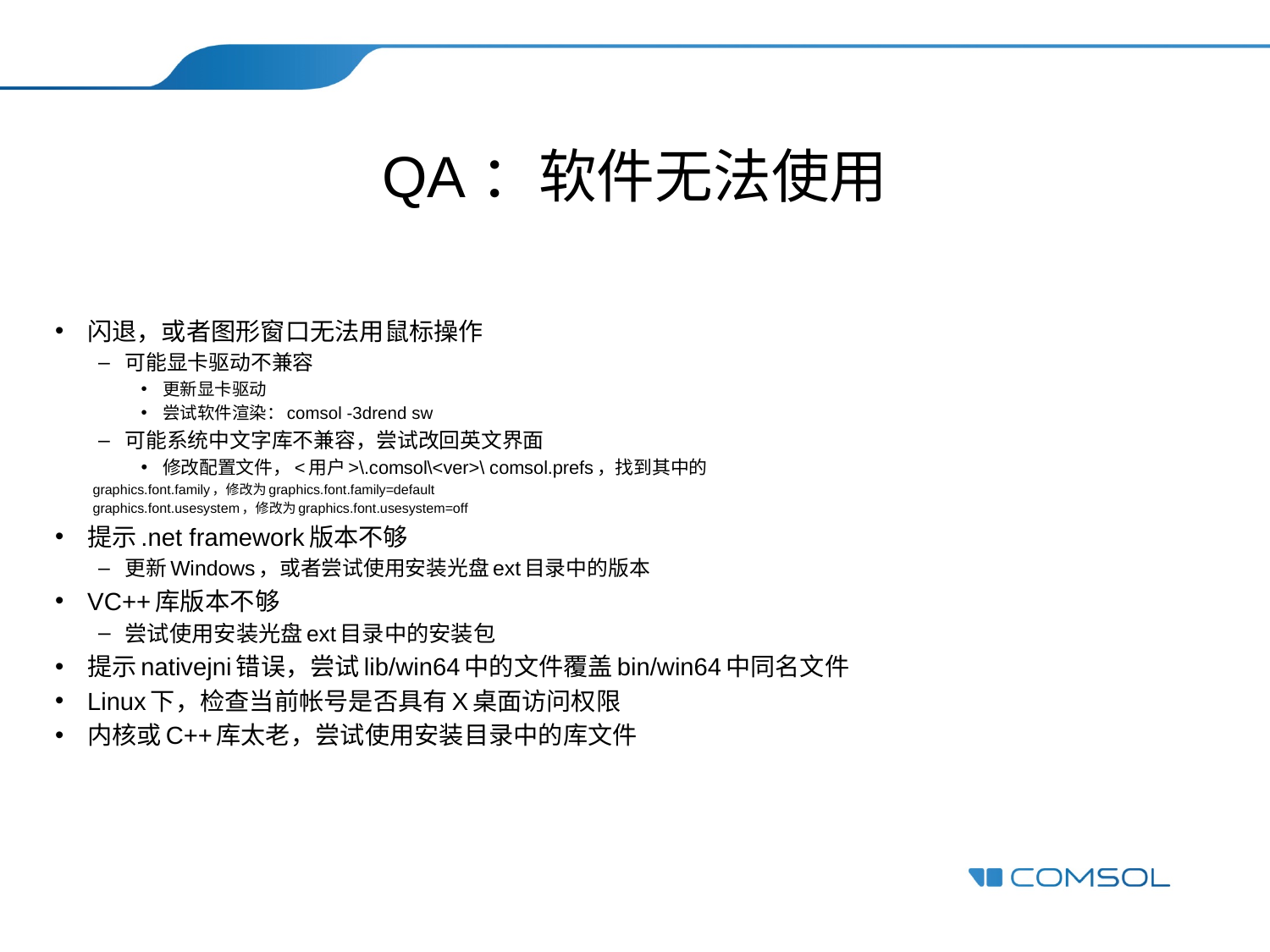

# QA：软件无法使用
闪退，或者图形窗口无法用鼠标操作
可能显卡驱动不兼容
更新显卡驱动
尝试软件渲染：comsol -3drend sw
可能系统中文字库不兼容，尝试改回英文界面
修改配置文件，<用户>\.comsol\<ver>\ comsol.prefs，找到其中的
graphics.font.family，修改为graphics.font.family=default
graphics.font.usesystem，修改为graphics.font.usesystem=off
提示.net framework版本不够
更新Windows，或者尝试使用安装光盘ext目录中的版本
VC++库版本不够
尝试使用安装光盘ext目录中的安装包
提示nativejni错误，尝试lib/win64中的文件覆盖bin/win64中同名文件
Linux下，检查当前帐号是否具有X桌面访问权限
内核或C++库太老，尝试使用安装目录中的库文件